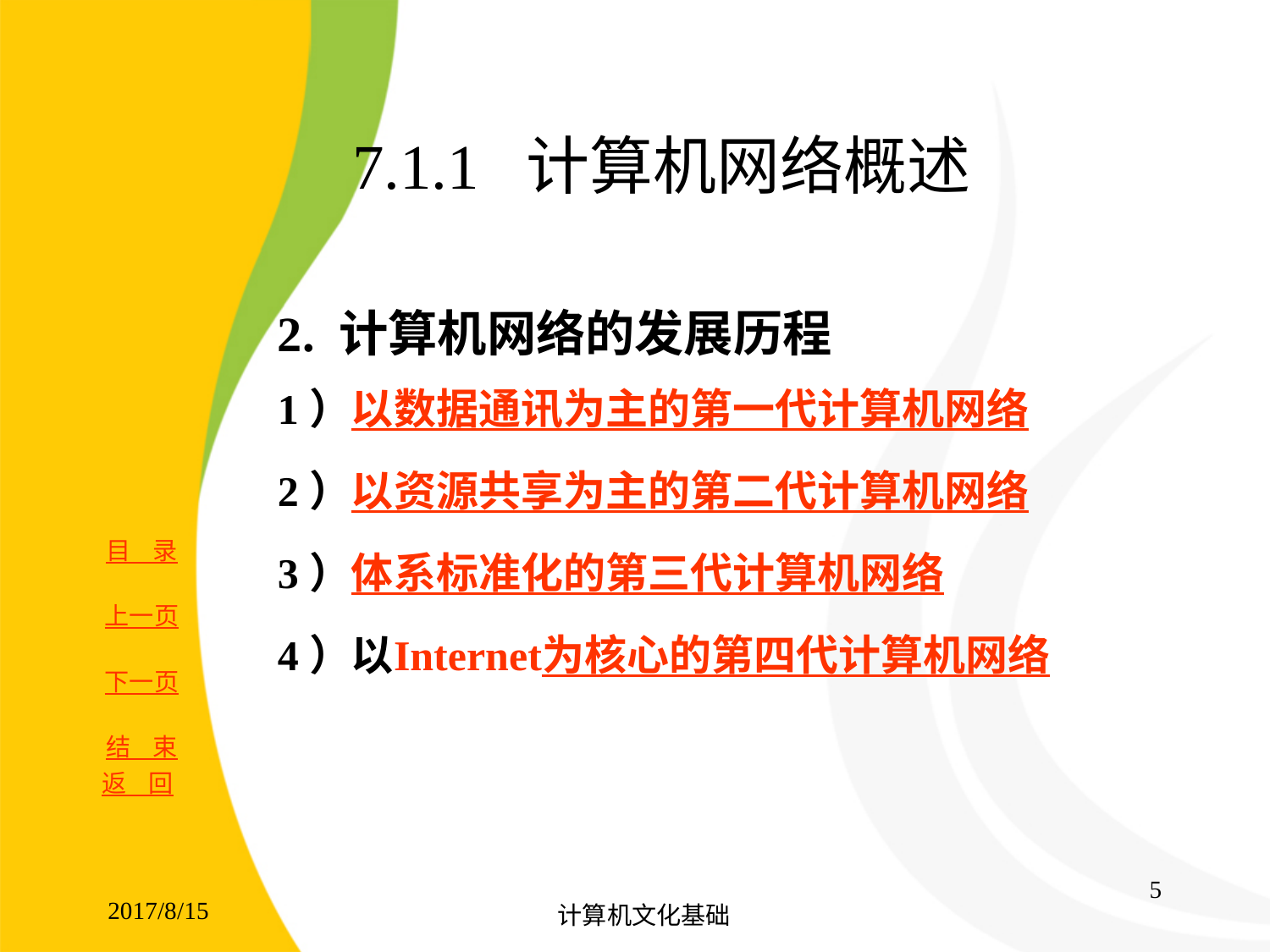

# 7.1.1  计算机网络概述
2. 计算机网络的发展历程
1）以数据通讯为主的第一代计算机网络
2）以资源共享为主的第二代计算机网络
3）体系标准化的第三代计算机网络
4）以Internet为核心的第四代计算机网络
返    回
5
2017/8/15